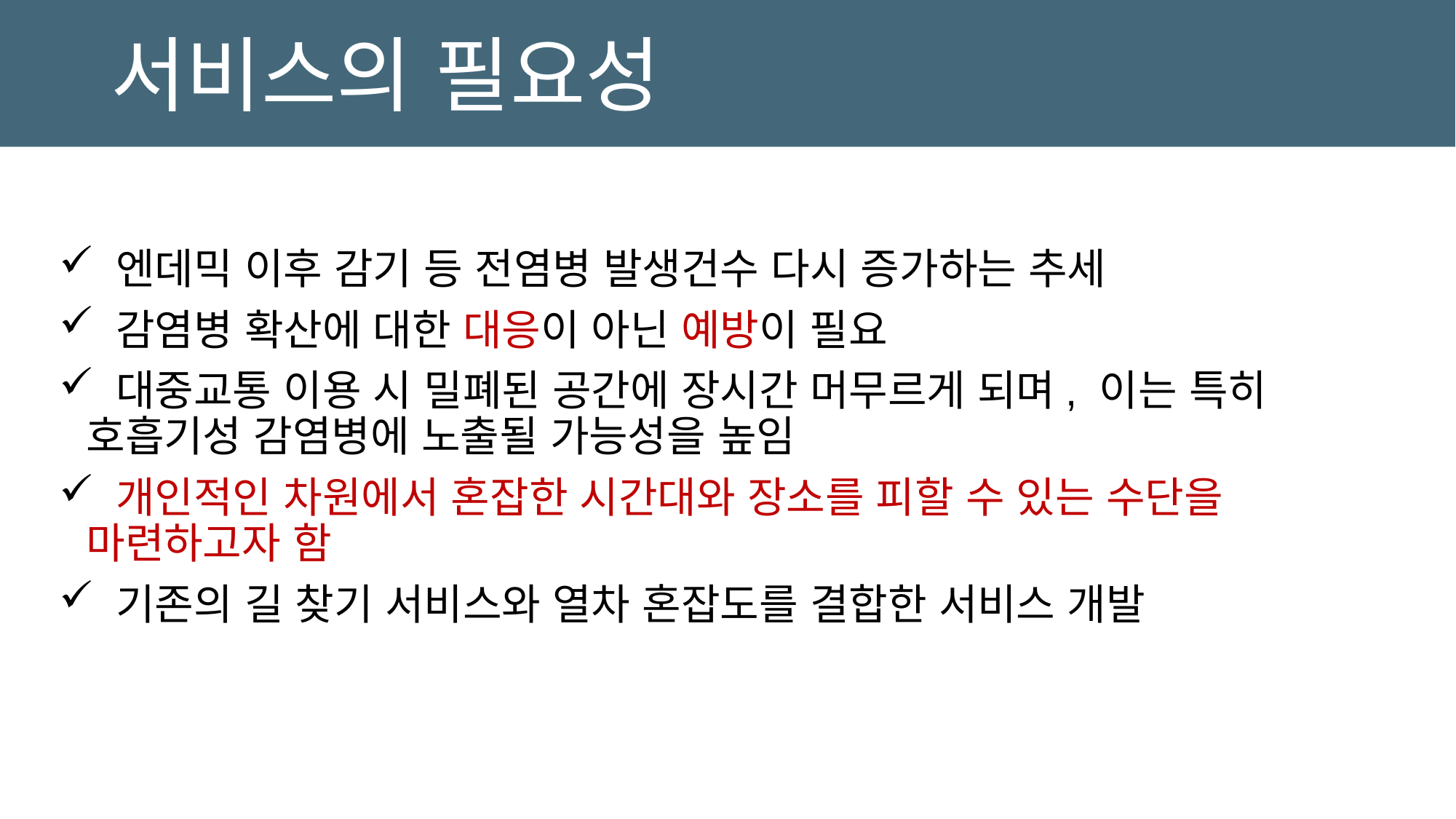

# 서비스의 필요성

 엔데믹 이후 감기 등 전염병 발생건수 다시 증가하는 추세
 감염병 확산에 대한 대응이 아닌 예방이 필요
 대중교통 이용 시 밀폐된 공간에 장시간 머무르게 되며, 이는 특히 호흡기성 감염병에 노출될 가능성을 높임
 개인적인 차원에서 혼잡한 시간대와 장소를 피할 수 있는 수단을 마련하고자 함
 기존의 길 찾기 서비스와 열차 혼잡도를 결합한 서비스 개발